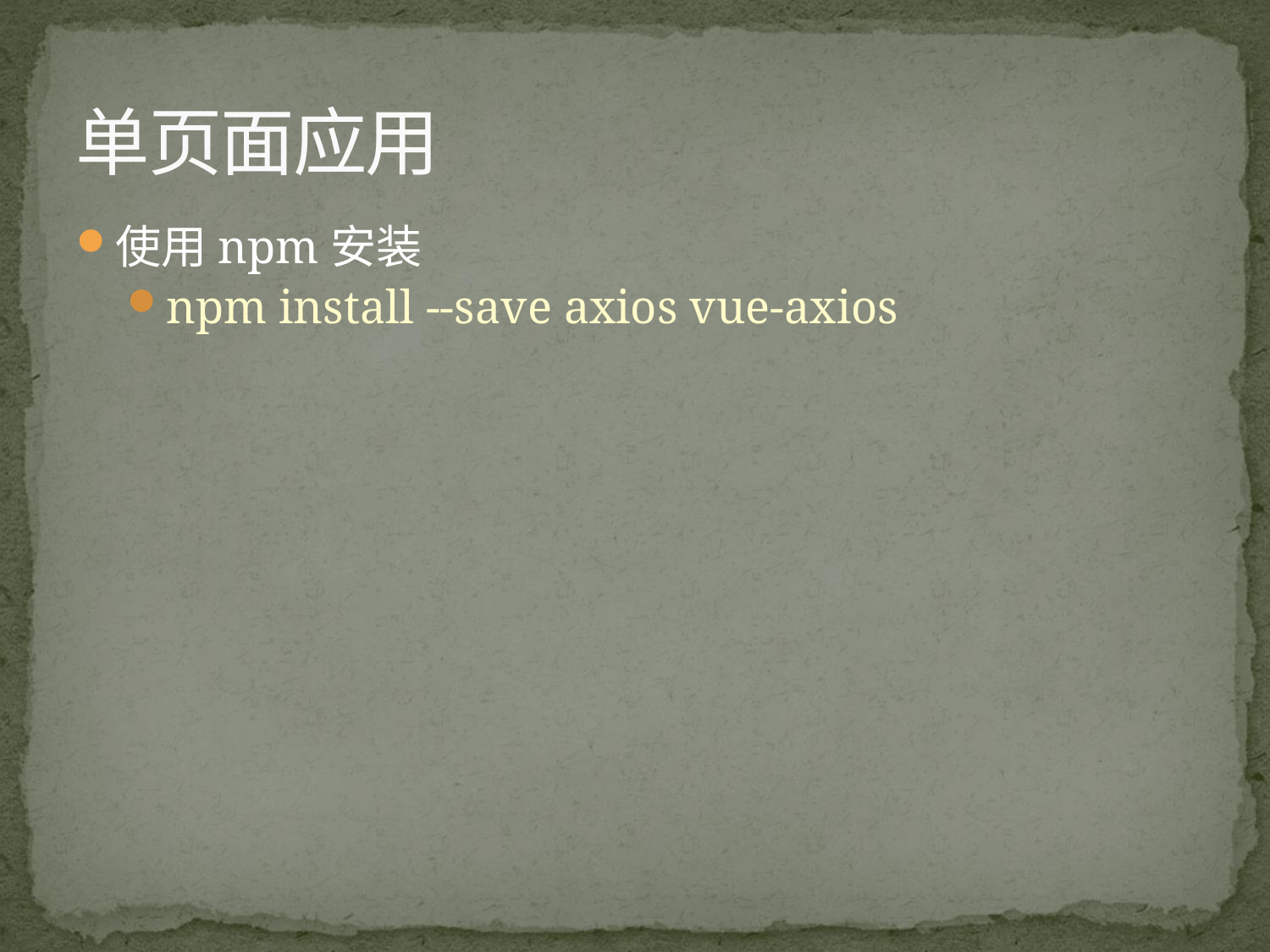

# 单页面应用
使用npm安装
npm install --save axios vue-axios